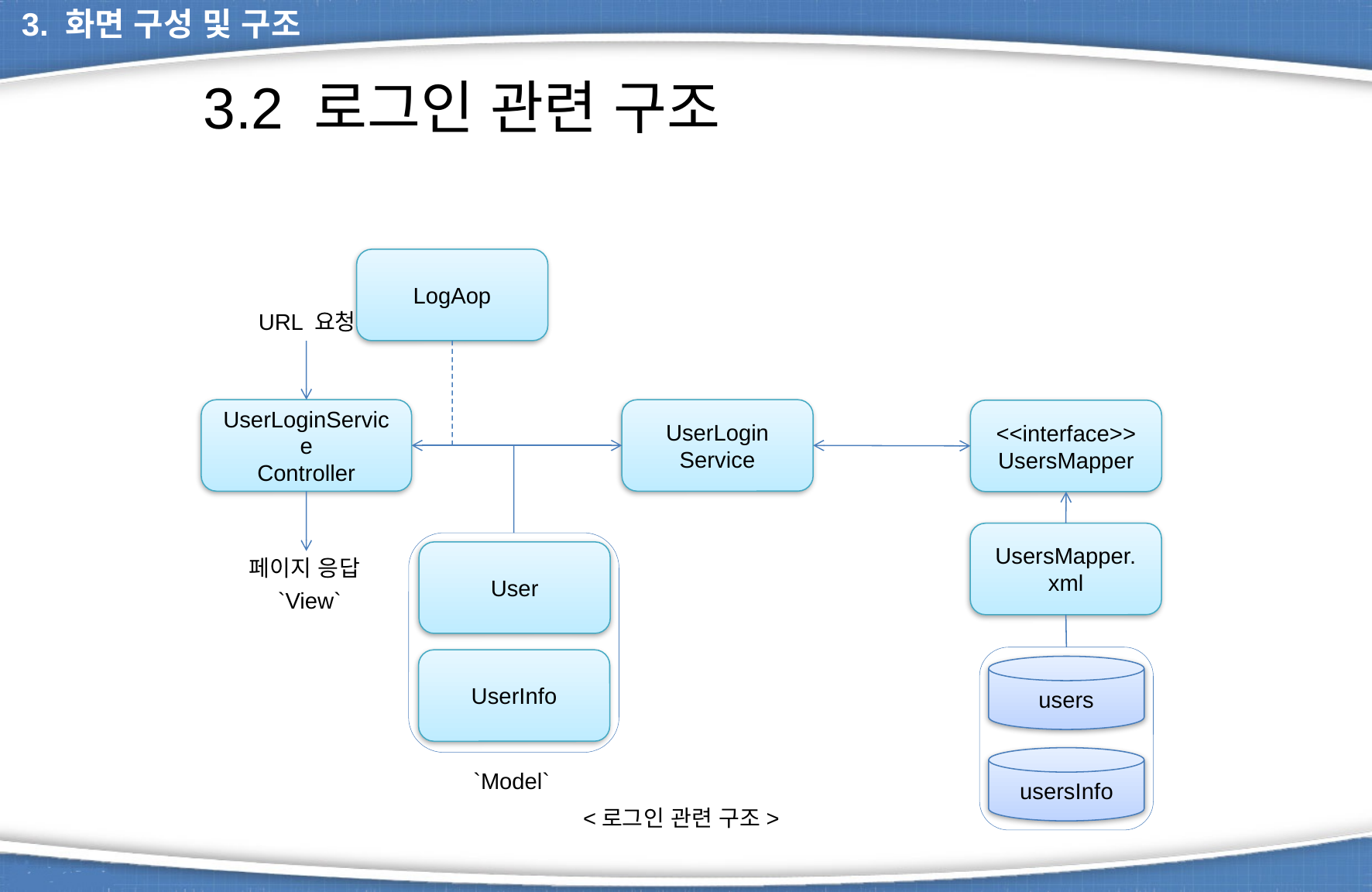

3. 화면 구성 및 구조
3.2 로그인 관련 구조
LogAop
URL 요청
UserLoginService
Controller
UserLogin
Service
<<interface>>
UsersMapper
UsersMapper.
xml

User
페이지 응답
`View`

UserInfo
users
usersInfo
`Model`
<로그인 관련 구조>